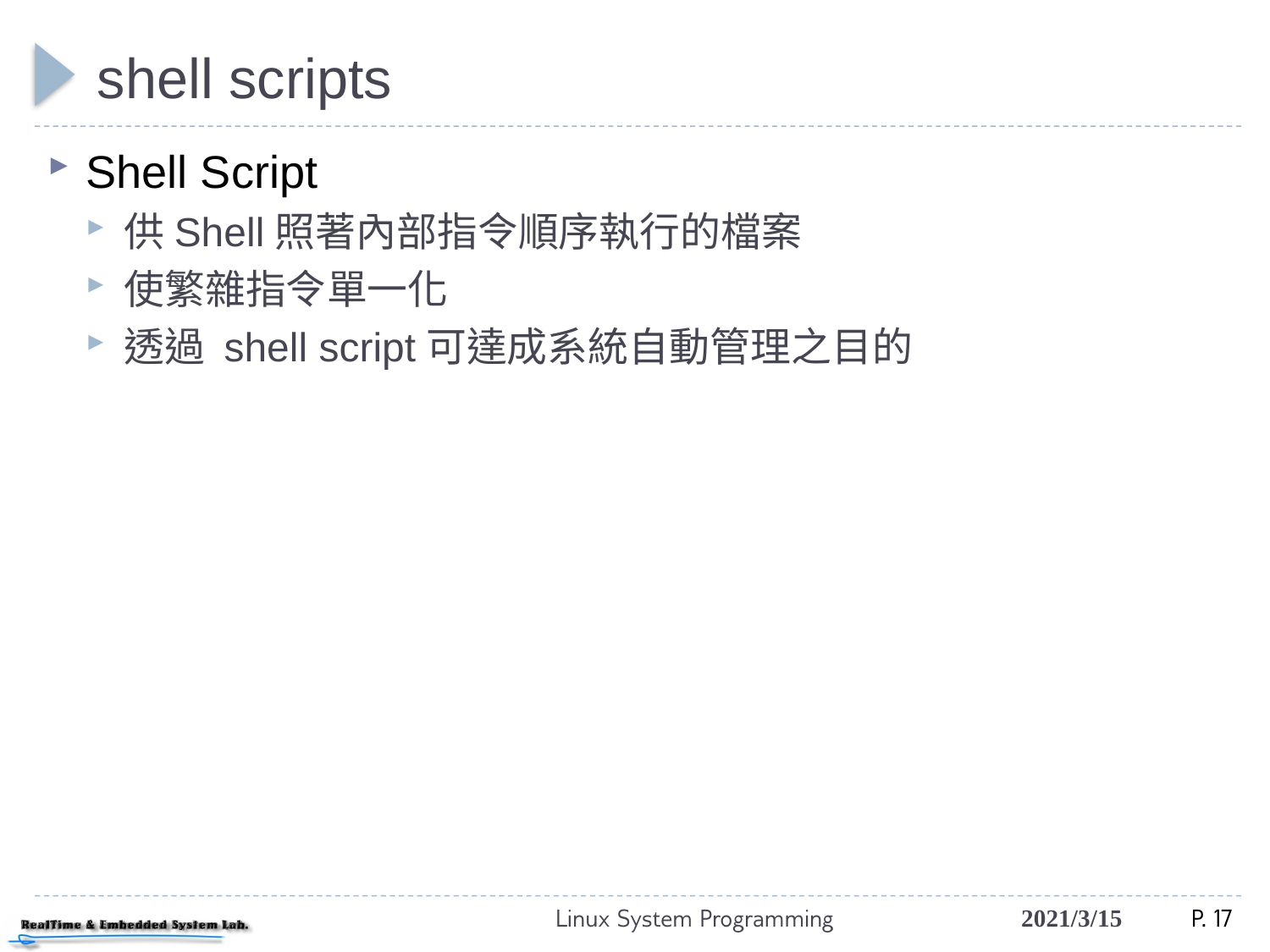

# shell scripts
Shell Script
供Shell照著內部指令順序執行的檔案
使繁雜指令單一化
透過 shell script可達成系統自動管理之目的

Linux System Programming
2021/3/15